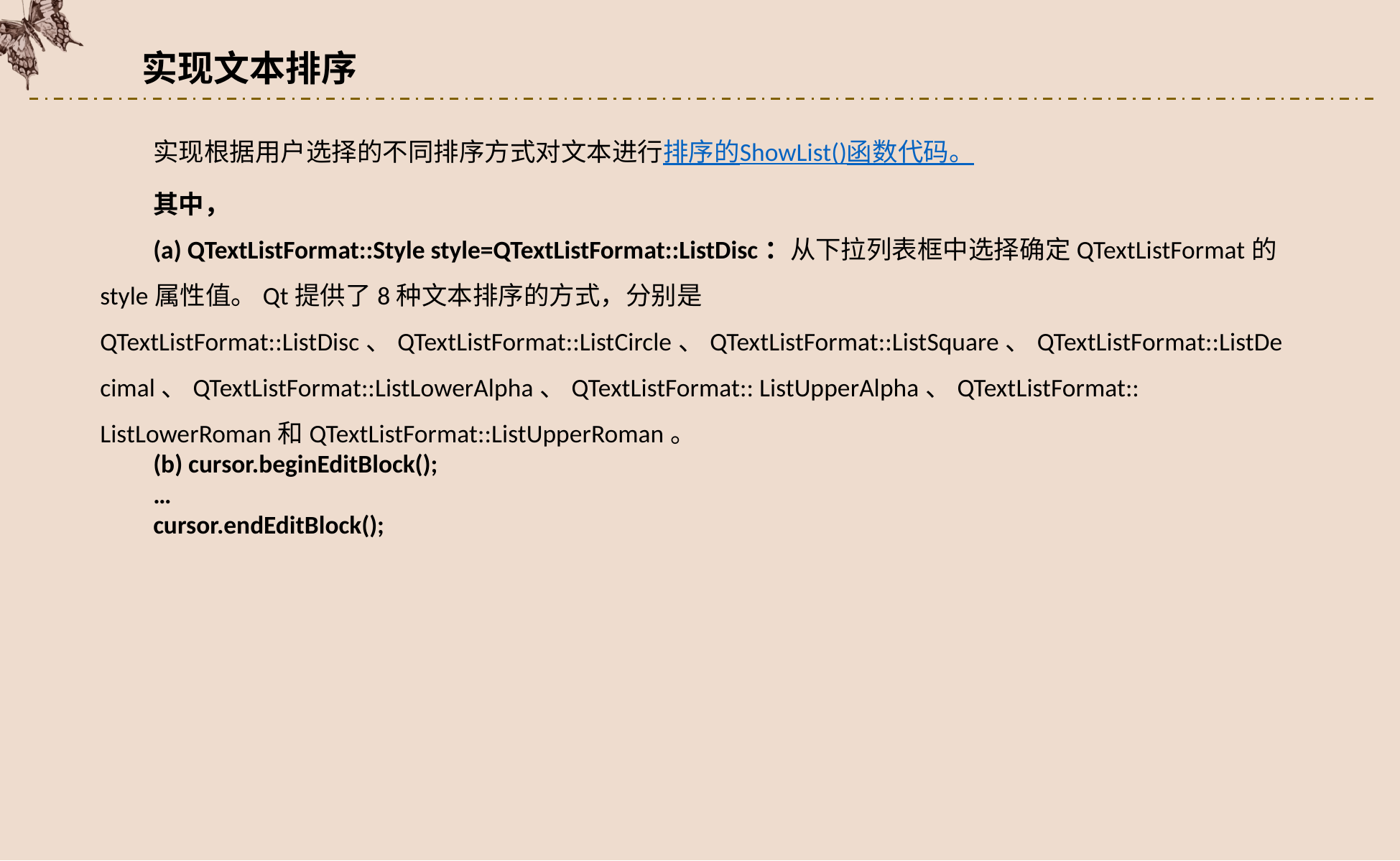

实现文本排序
实现根据用户选择的不同排序方式对文本进行排序的ShowList()函数代码。
其中，
(a) QTextListFormat::Style style=QTextListFormat::ListDisc：从下拉列表框中选择确定QTextListFormat的style属性值。Qt提供了8种文本排序的方式，分别是QTextListFormat::ListDisc、QTextListFormat::ListCircle、QTextListFormat::ListSquare、QTextListFormat::ListDecimal、QTextListFormat::ListLowerAlpha、QTextListFormat:: ListUpperAlpha、QTextListFormat:: ListLowerRoman和QTextListFormat::ListUpperRoman。
(b) cursor.beginEditBlock();
…
cursor.endEditBlock();